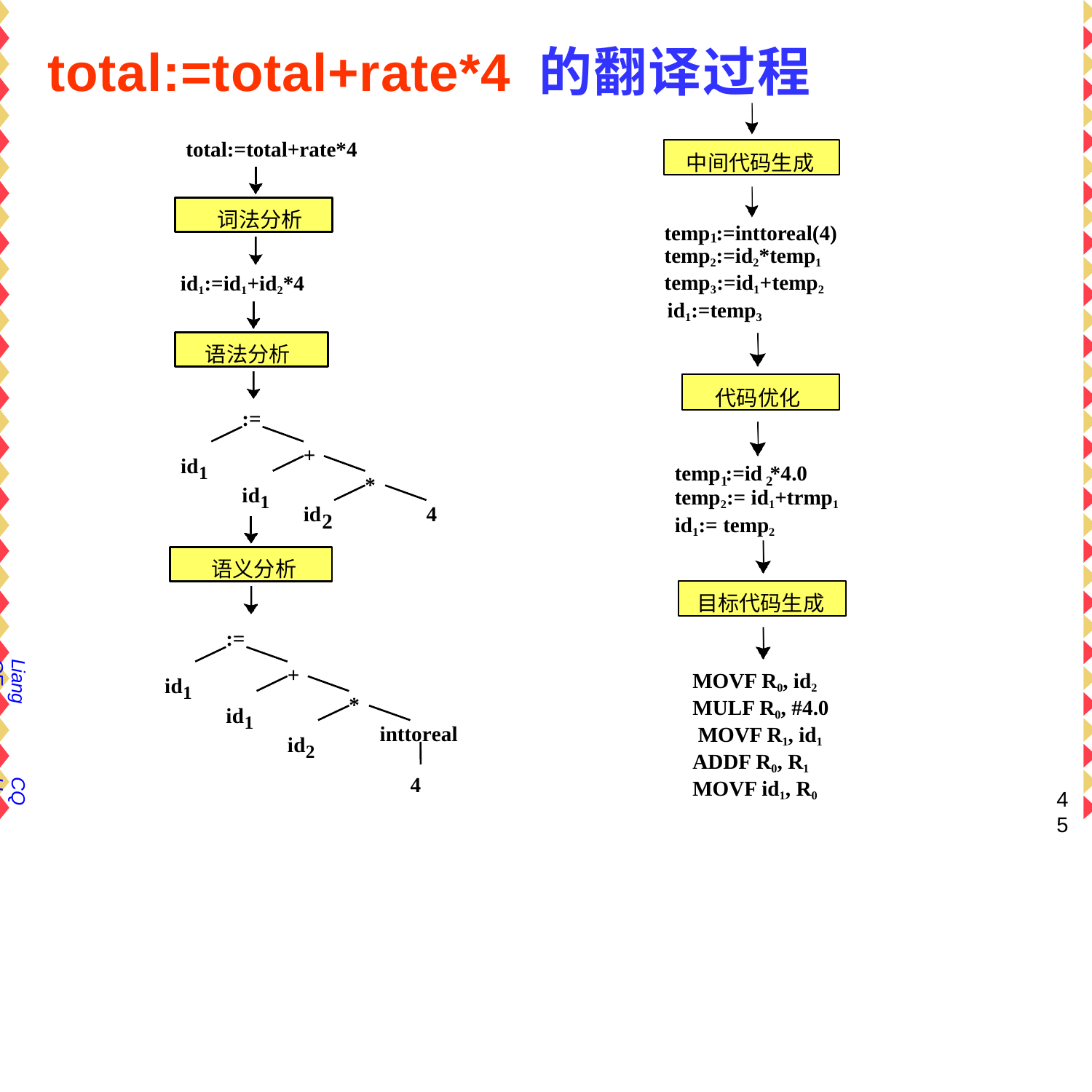

# total:=total+rate*4 的翻译过程

total:=total+rate*4
中间代码生成

词法分析
temp :=inttoreal(4)
1
temp2:=id2*temp1
temp3:=id1+temp2  id1:=temp3

id1:=id1+id2*4

语法分析

代码优化
:=

id1
+

temp :=id *4.0
id1
*
1	2
temp2:= id1+trmp1  id1:= temp2

id
4
2

语义分析
目标代码生成

:=

Liang GE
id1
+
MOVF R0, id2  MULF R0, #4.0  MOVF R1, id1  ADDF R0, R1  MOVF id1, R0

id1
*

id2
inttoreal

4
CQU
45